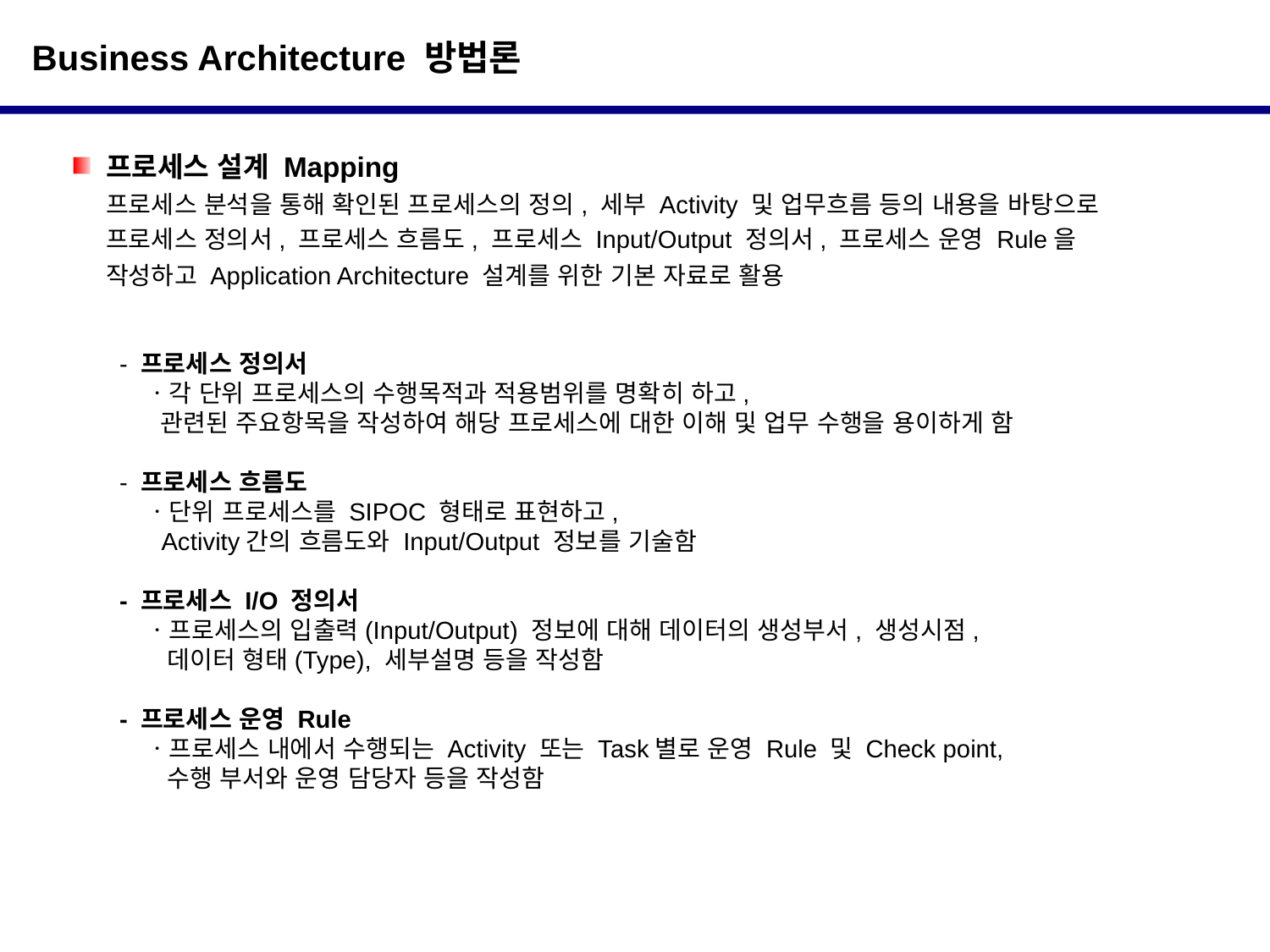

Business Architecture 방법론

 프로세스 설계 Mapping
    프로세스 분석을 통해 확인된 프로세스의 정의, 세부 Activity 및 업무흐름 등의 내용을 바탕으로
    프로세스 정의서, 프로세스 흐름도, 프로세스 Input/Output 정의서, 프로세스 운영 Rule을
    작성하고 Application Architecture 설계를 위한 기본 자료로 활용
- 프로세스 정의서
   ㆍ각 단위 프로세스의 수행목적과 적용범위를 명확히 하고,
     관련된 주요항목을 작성하여 해당 프로세스에 대한 이해 및 업무 수행을 용이하게 함

- 프로세스 흐름도
   ㆍ단위 프로세스를 SIPOC 형태로 표현하고,
      Activity간의 흐름도와 Input/Output 정보를 기술함

- 프로세스 I/O 정의서
   ㆍ프로세스의 입출력(Input/Output) 정보에 대해 데이터의 생성부서, 생성시점,
      데이터 형태(Type), 세부설명 등을 작성함

- 프로세스 운영 Rule
   ㆍ프로세스 내에서 수행되는 Activity 또는 Task별로 운영 Rule 및 Check point,
      수행 부서와 운영 담당자 등을 작성함